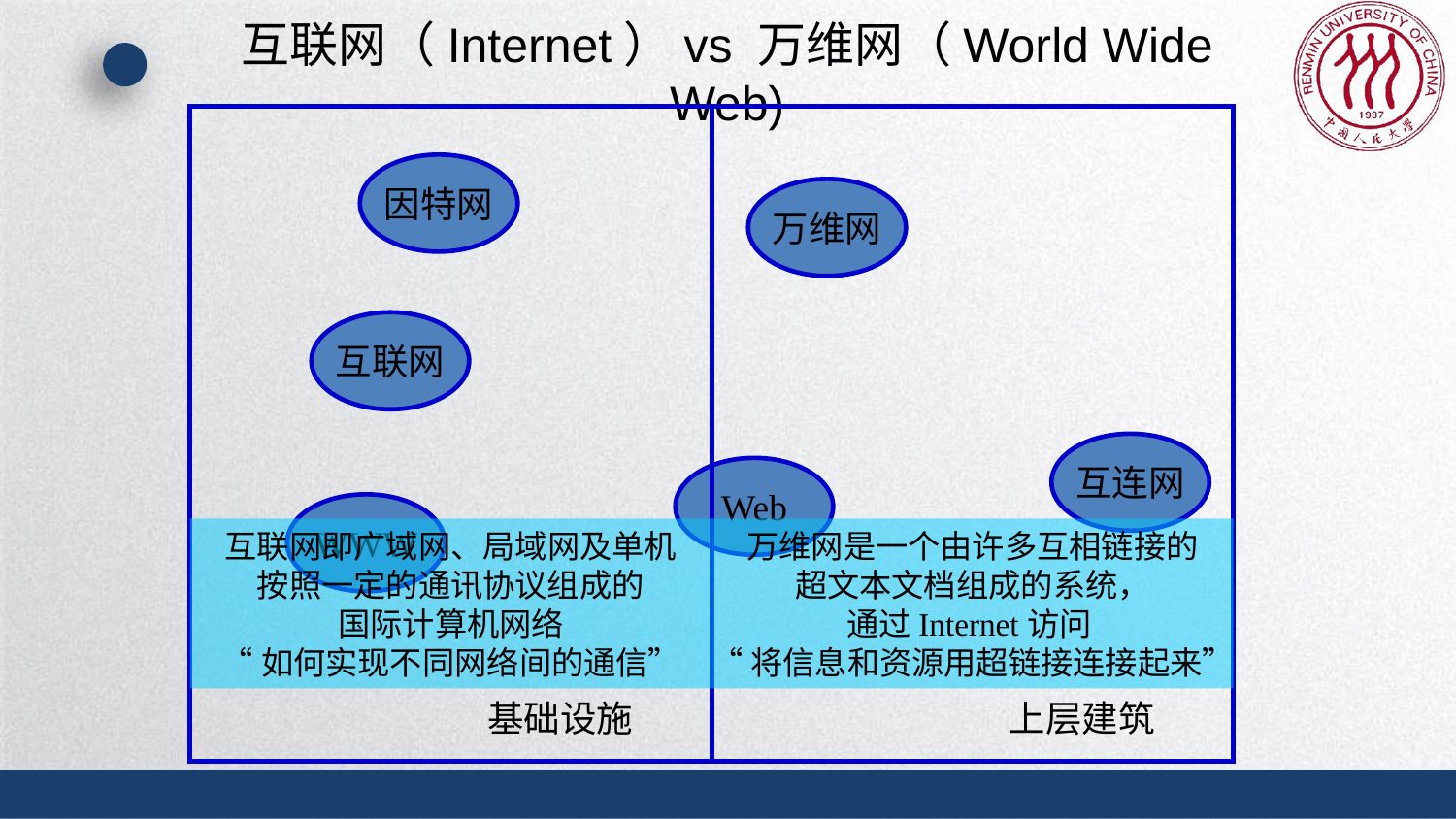

# 互联网（Internet）vs 万维网（World Wide Web)

基础设施

上层建筑
因特网
万维网
互联网
互连网
Web
WWW
互联网即广域网、局域网及单机
按照一定的通讯协议组成的
国际计算机网络
“如何实现不同网络间的通信”
万维网是一个由许多互相链接的
超文本文档组成的系统，
通过Internet访问
“将信息和资源用超链接连接起来”